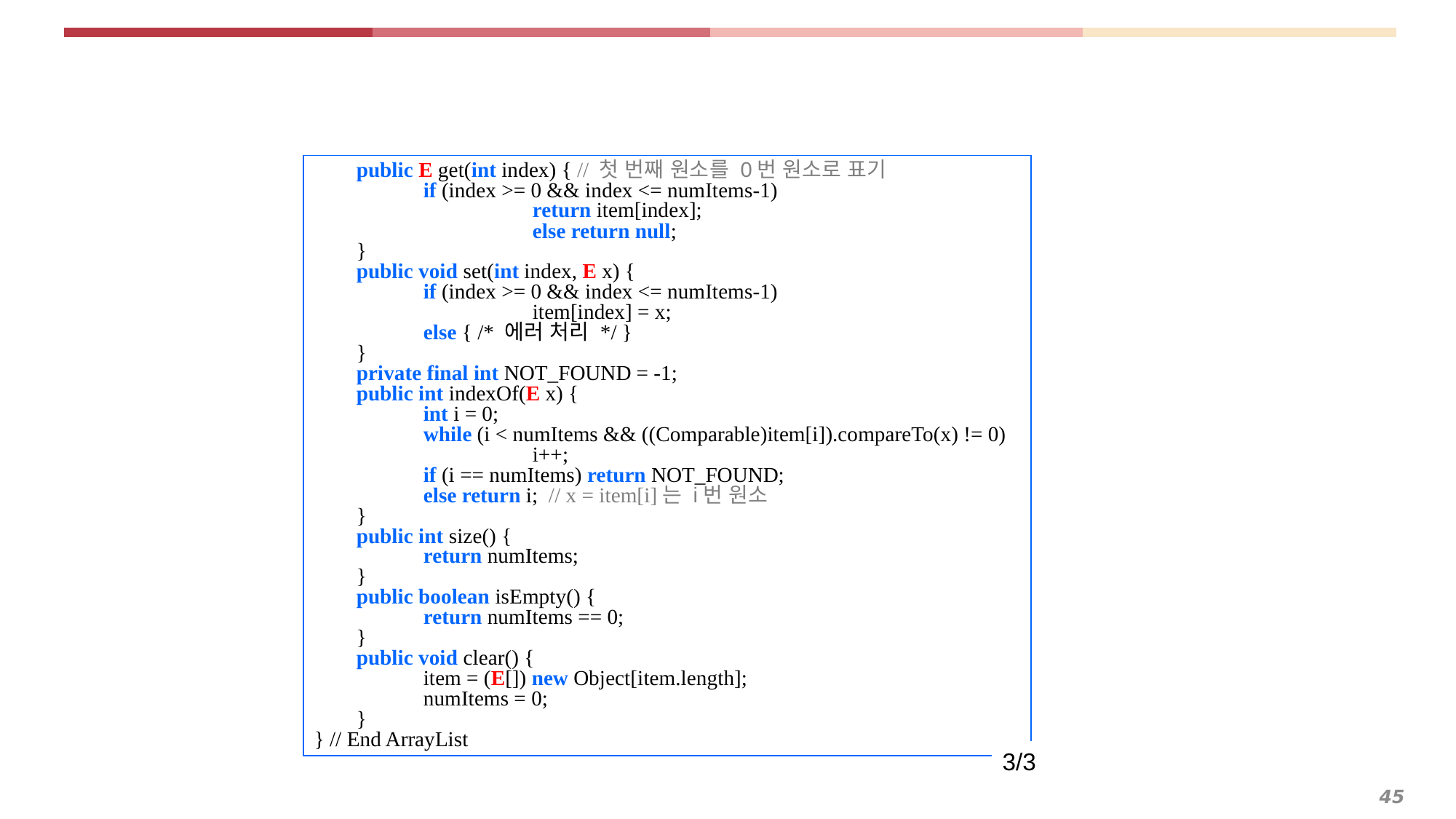

public E get(int index) { // 첫 번째 원소를 0번 원소로 표기
	if (index >= 0 && index <= numItems-1)
		return item[index];
		else return null;
        }
        public void set(int index, E x) {
	if (index >= 0 && index <= numItems-1)
		item[index] = x;
	else { /* 에러 처리 */ }
        }
        private final int NOT_FOUND = -1;
        public int indexOf(E x) {
	int i = 0;
	while (i < numItems && ((Comparable)item[i]).compareTo(x) != 0)
		i++;
	if (i == numItems) return NOT_FOUND;
	else return i;  // x = item[i]는 i번 원소
        }
        public int size() {
	return numItems;
        }
        public boolean isEmpty() {
	return numItems == 0;
        }
        public void clear() {
	item = (E[]) new Object[item.length];
	numItems = 0;
        }
} // End ArrayList
3/3